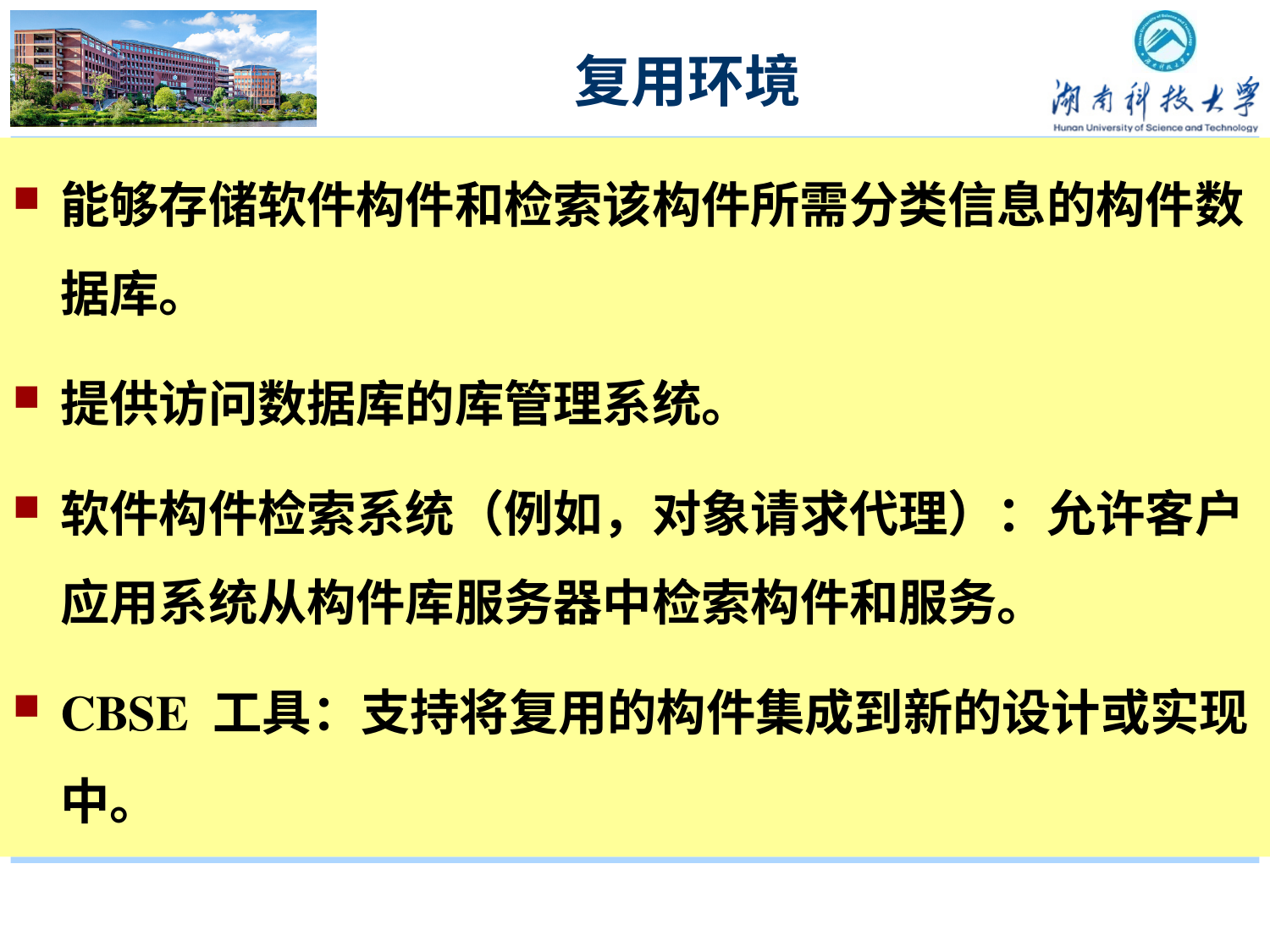

# 复用环境
能够存储软件构件和检索该构件所需分类信息的构件数据库。
提供访问数据库的库管理系统。
软件构件检索系统（例如，对象请求代理）：允许客户应用系统从构件库服务器中检索构件和服务。
CBSE 工具：支持将复用的构件集成到新的设计或实现中。
37